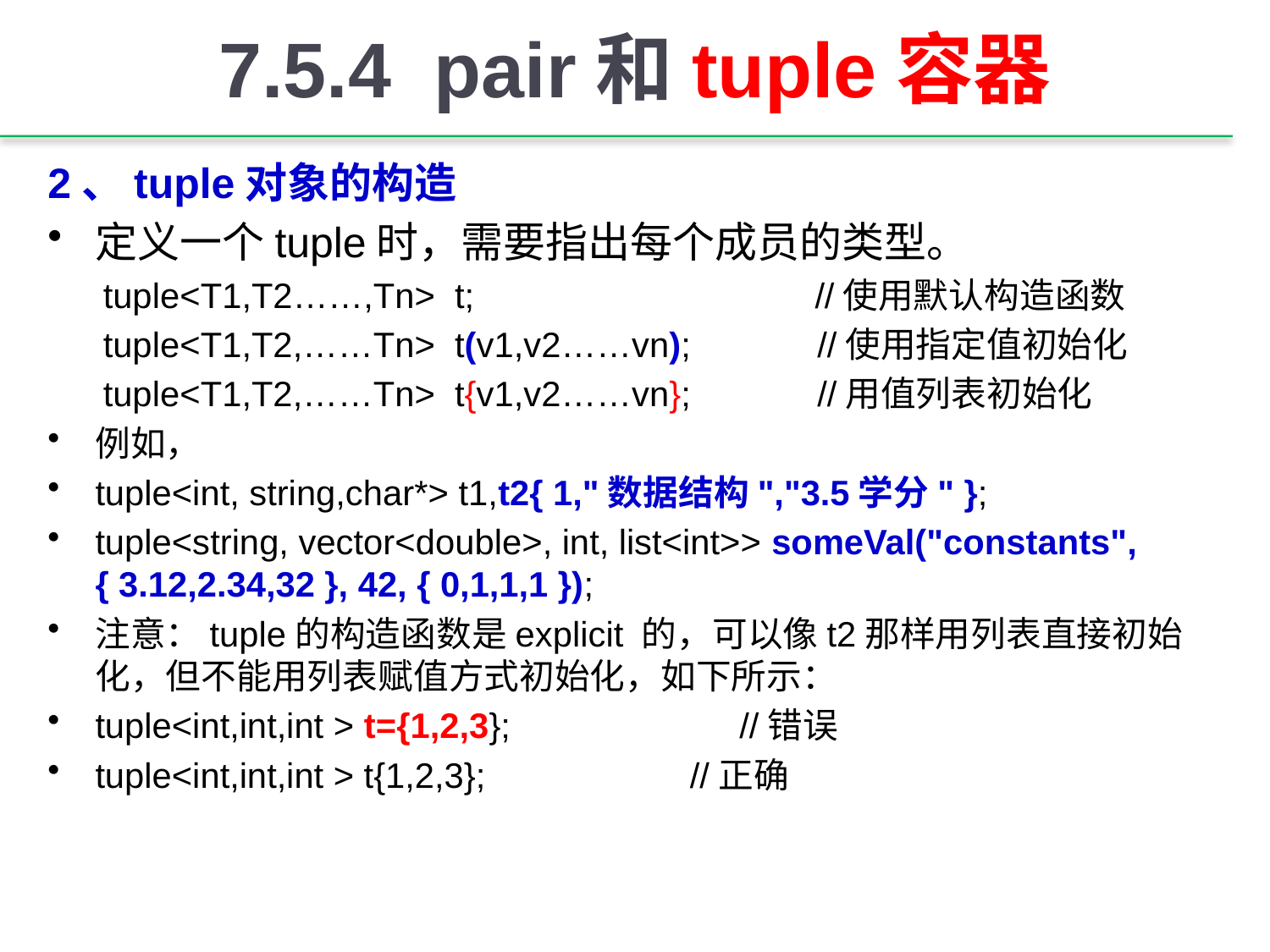

# 7.5.4  pair和tuple容器
2、tuple对象的构造
定义一个tuple时，需要指出每个成员的类型。
tuple<T1,T2……,Tn>  t;                                   //使用默认构造函数
tuple<T1,T2,……Tn>  t(v1,v2……vn);             //使用指定值初始化
tuple<T1,T2,……Tn>  t{v1,v2……vn};             //用值列表初始化
例如，
tuple<int, string,char*> t1,t2{ 1,"数据结构","3.5学分" };
tuple<string, vector<double>, int, list<int>> someVal("constants", { 3.12,2.34,32 }, 42, { 0,1,1,1 });
注意：tuple的构造函数是explicit 的，可以像t2那样用列表直接初始化，但不能用列表赋值方式初始化，如下所示：
tuple<int,int,int > t={1,2,3};	              //错误
tuple<int,int,int > t{1,2,3};                     //正确